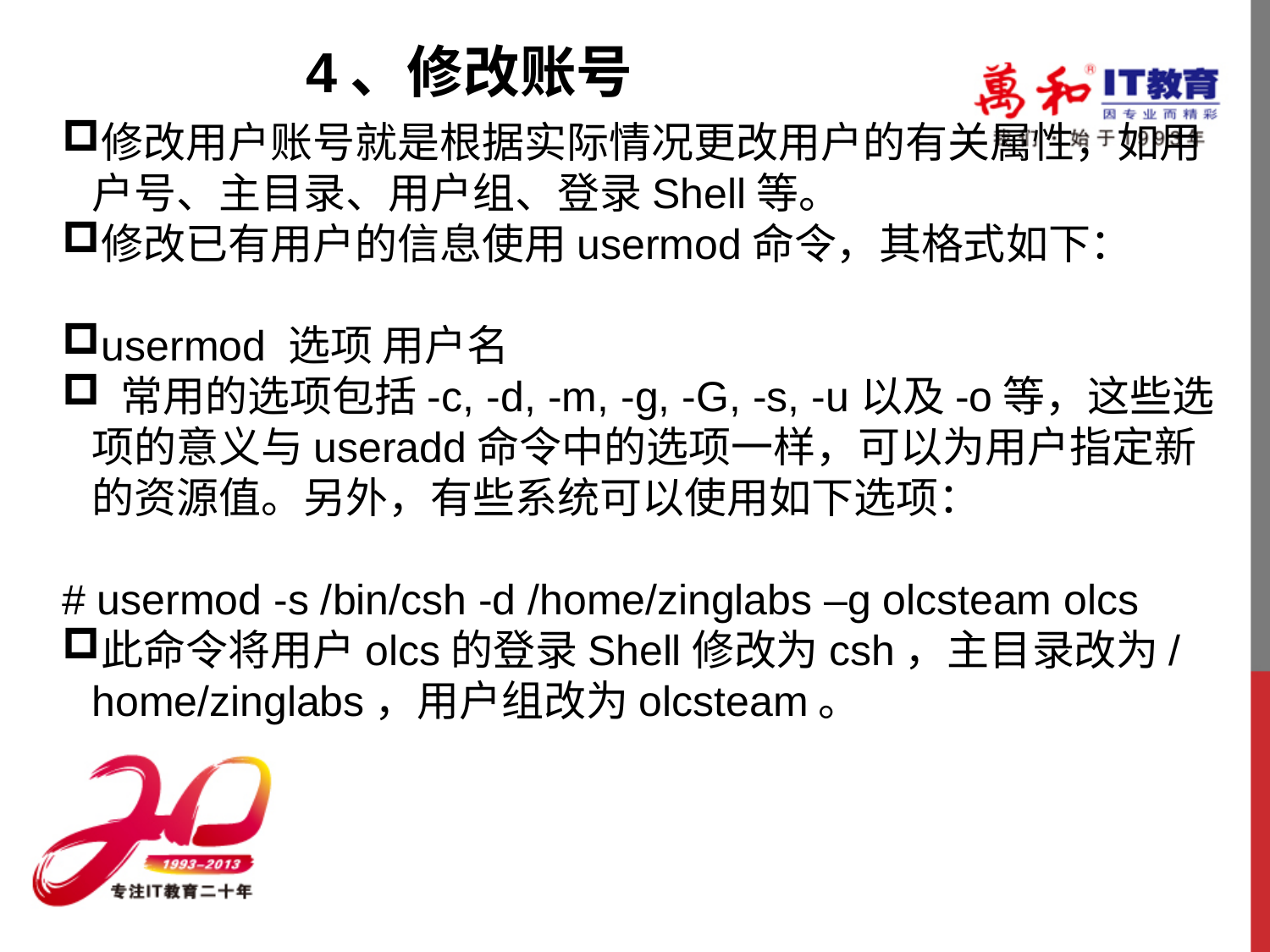

4、修改账号
修改用户账号就是根据实际情况更改用户的有关属性，如用户号、主目录、用户组、登录Shell等。
修改已有用户的信息使用usermod命令，其格式如下：

usermod 选项 用户名
 常用的选项包括-c, -d, -m, -g, -G, -s, -u以及-o等，这些选项的意义与useradd命令中的选项一样，可以为用户指定新的资源值。另外，有些系统可以使用如下选项：

# usermod -s /bin/csh -d /home/zinglabs –g olcsteam olcs
此命令将用户olcs的登录Shell修改为csh，主目录改为/home/zinglabs，用户组改为olcsteam。